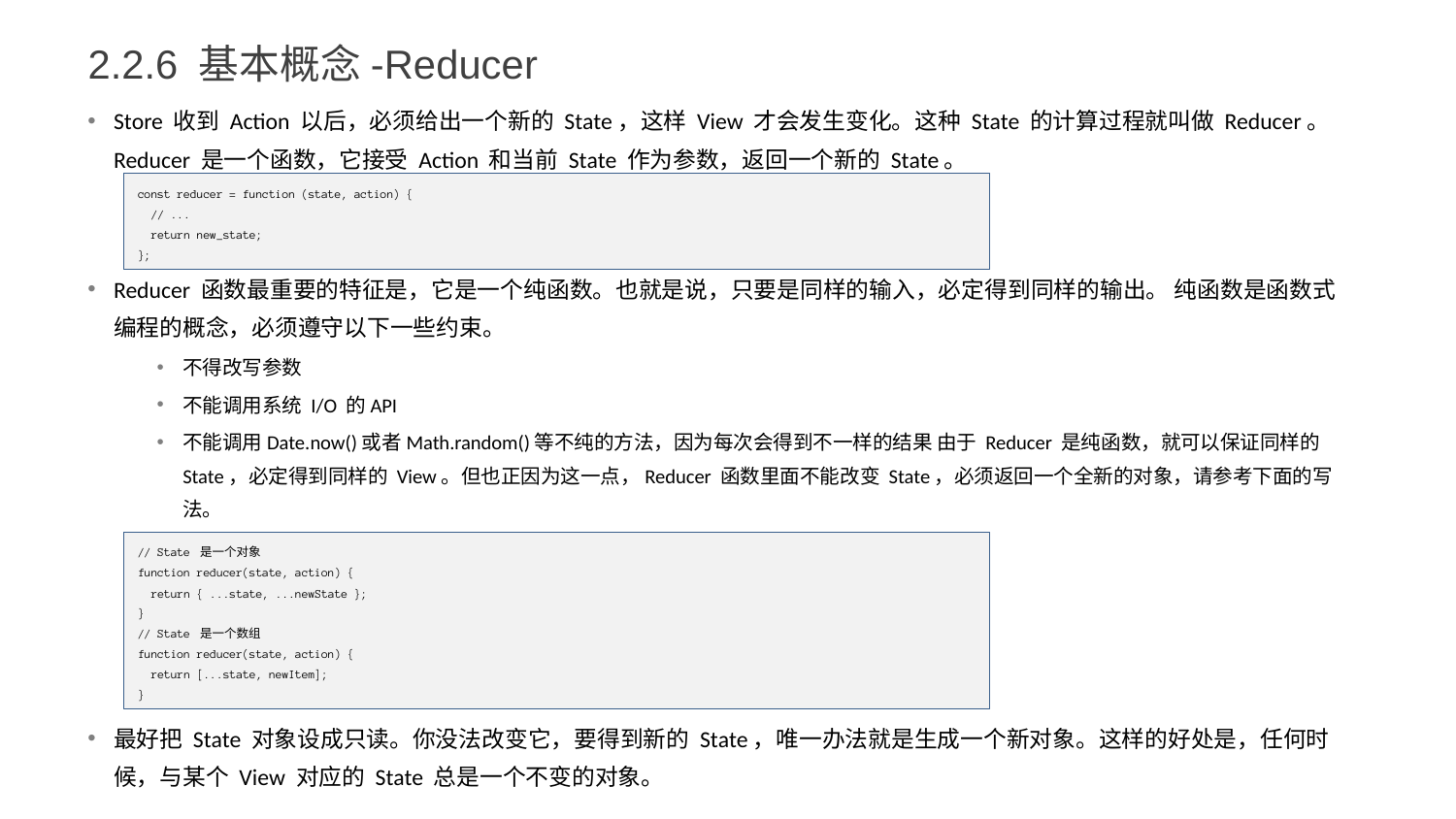

2.2.6 基本概念-Reducer
Store 收到 Action 以后，必须给出一个新的 State，这样 View 才会发生变化。这种 State 的计算过程就叫做 Reducer。 Reducer 是一个函数，它接受 Action 和当前 State 作为参数，返回一个新的 State。

Reducer 函数最重要的特征是，它是一个纯函数。也就是说，只要是同样的输入，必定得到同样的输出。 纯函数是函数式编程的概念，必须遵守以下一些约束。
不得改写参数
不能调用系统 I/O 的API
不能调用Date.now()或者Math.random()等不纯的方法，因为每次会得到不一样的结果 由于 Reducer 是纯函数，就可以保证同样的State，必定得到同样的 View。但也正因为这一点，Reducer 函数里面不能改变 State，必须返回一个全新的对象，请参考下面的写法。

最好把 State 对象设成只读。你没法改变它，要得到新的 State，唯一办法就是生成一个新对象。这样的好处是，任何时候，与某个 View 对应的 State 总是一个不变的对象。
const reducer = function (state, action) {
  // ...
  return new_state;
};
// State 是一个对象
function reducer(state, action) {
  return { ...state, ...newState };
}
// State 是一个数组
function reducer(state, action) {
  return [...state, newItem];
}